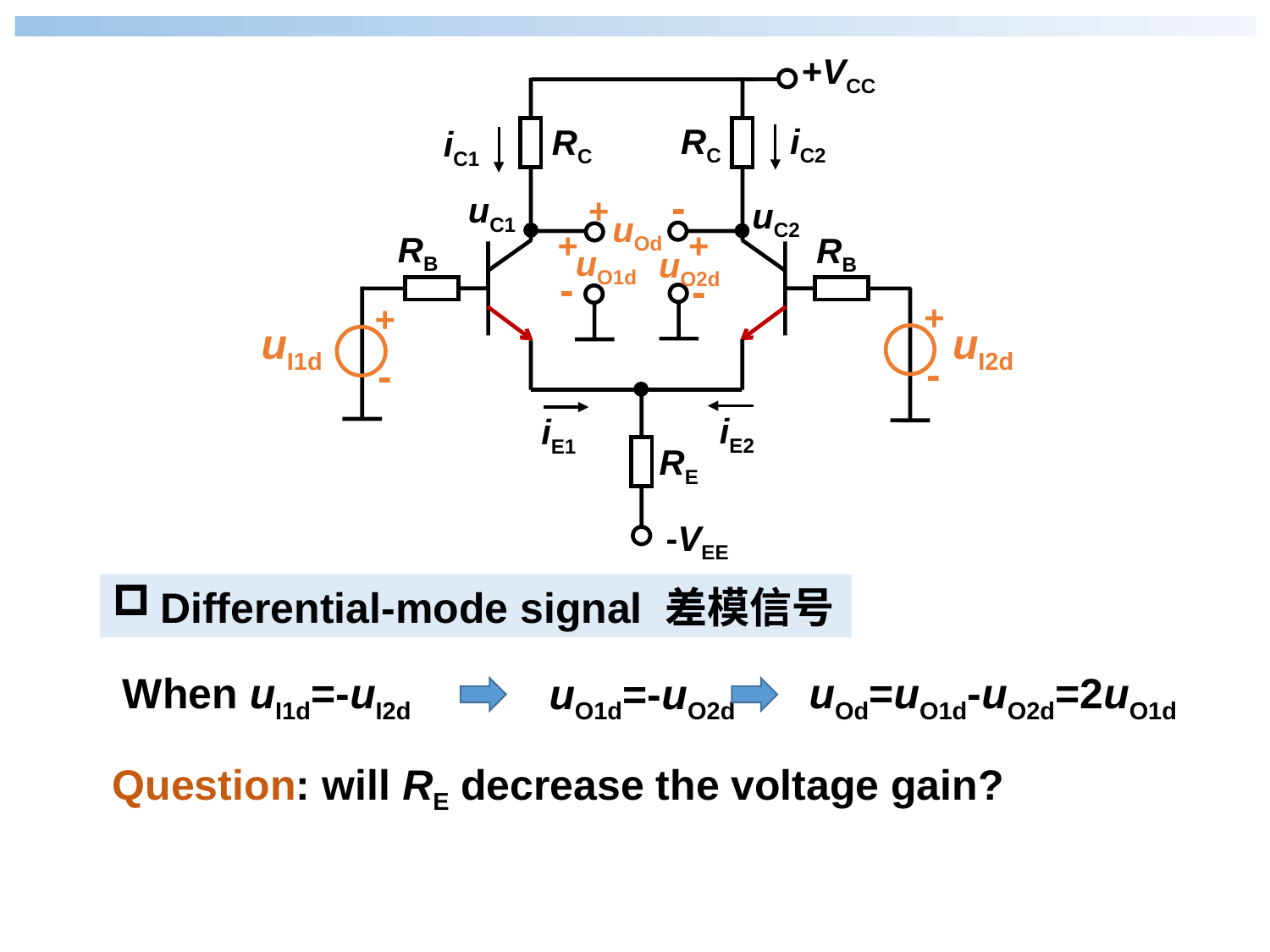

+VCC

RC

RB

RE

RC

RB

uOd
uI1d
-
+

+
+
uI2d

-
-

-VEE

iC2
iC1
iE2
iE1
uC1
uC2

uO1d
uO2d

+
+
-
-
Differential-mode signal 差模信号
uOd=uO1d-uO2d=2uO1d
When uI1d=-uI2d
uO1d=-uO2d

Question: will RE decrease the voltage gain?